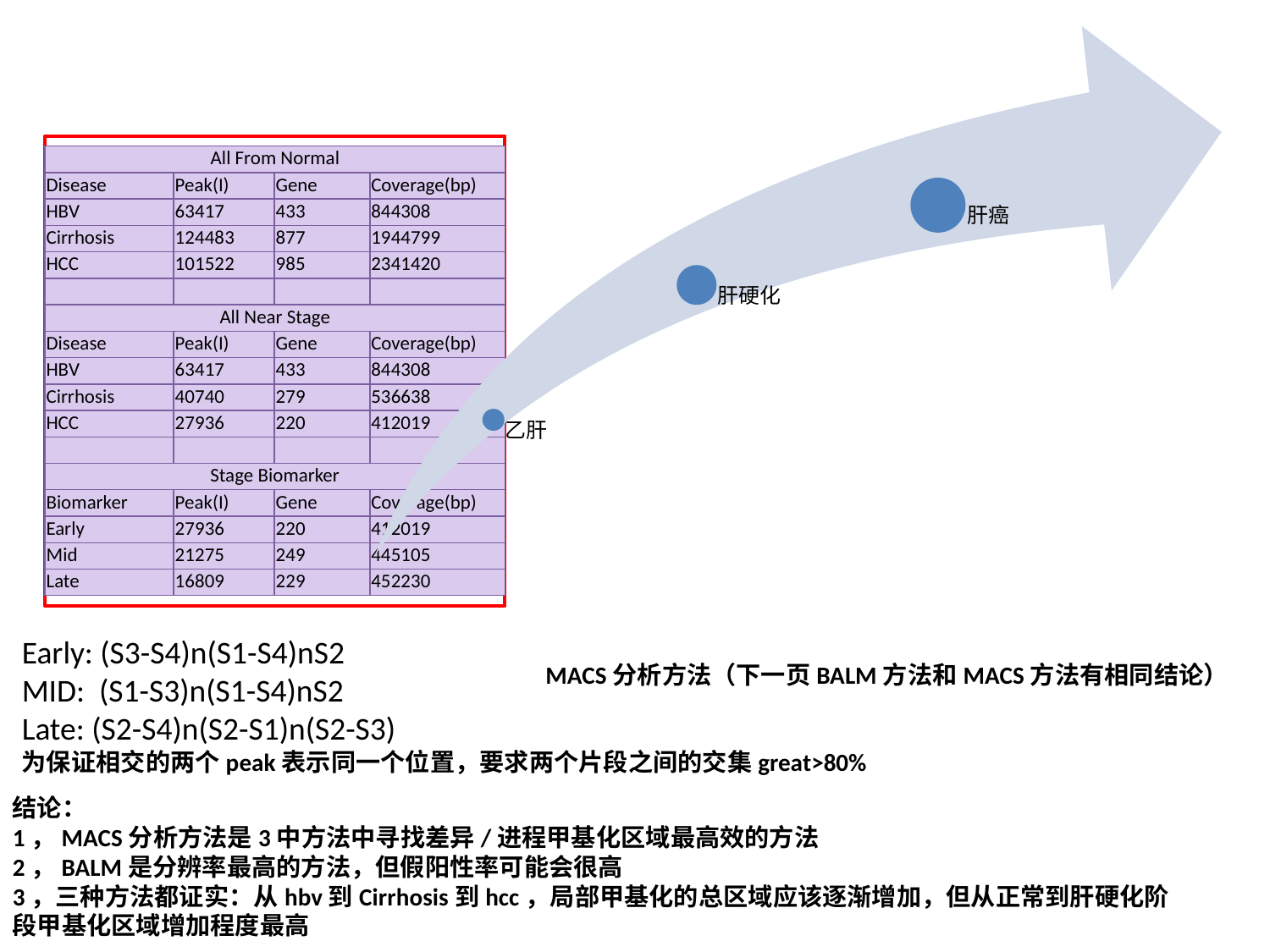

乙肝
肝硬化
肝癌

| All From Normal |  |  |  |
| --- | --- | --- | --- |
| Disease | Peak(I) | Gene | Coverage(bp) |
| HBV | 63417 | 433 | 844308 |
| Cirrhosis | 124483 | 877 | 1944799 |
| HCC | 101522 | 985 | 2341420 |
|  |  |  |  |
| All Near Stage |  |  |  |
| Disease | Peak(I) | Gene | Coverage(bp) |
| HBV | 63417 | 433 | 844308 |
| Cirrhosis | 40740 | 279 | 536638 |
| HCC | 27936 | 220 | 412019 |
|  |  |  |  |
| Stage Biomarker |  |  |  |
| Biomarker | Peak(I) | Gene | Coverage(bp) |
| Early | 27936 | 220 | 412019 |
| Mid | 21275 | 249 | 445105 |
| Late | 16809 | 229 | 452230 |
Early: (S3-S4)n(S1-S4)nS2
MID:  (S1-S3)n(S1-S4)nS2
Late: (S2-S4)n(S2-S1)n(S2-S3)
为保证相交的两个peak表示同一个位置，要求两个片段之间的交集great>80%

MACS分析方法（下一页BALM方法和MACS方法有相同结论）
结论：
1，MACS分析方法是3中方法中寻找差异/进程甲基化区域最高效的方法
2，BALM是分辨率最高的方法，但假阳性率可能会很高
3，三种方法都证实：从hbv到Cirrhosis到hcc，局部甲基化的总区域应该逐渐增加，但从正常到肝硬化阶段甲基化区域增加程度最高